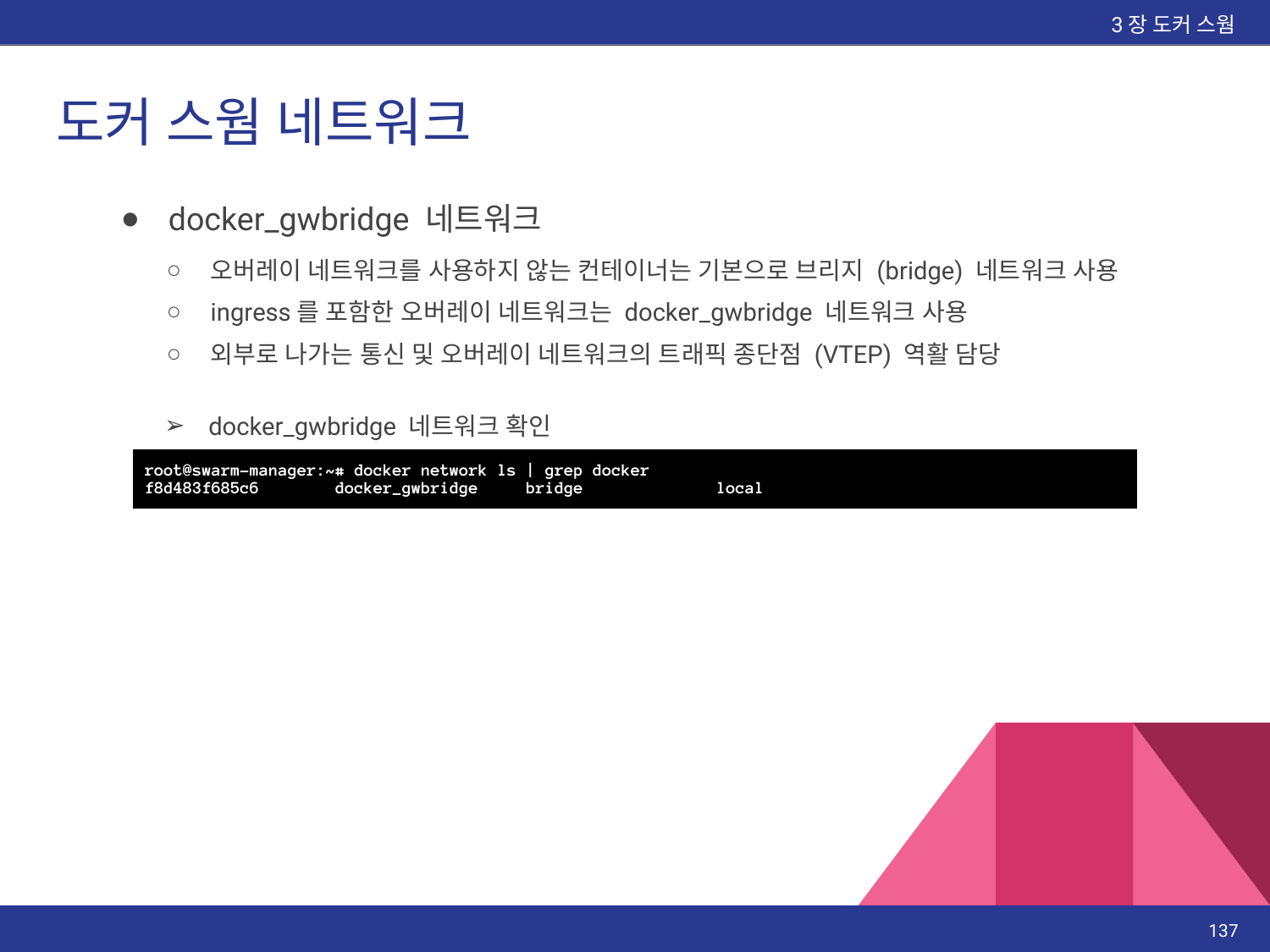

3장 도커 스웜

# 도커 스웜 네트워크
docker_gwbridge 네트워크

오버레이 네트워크를 사용하지 않는 컨테이너는 기본으로 브리지 (bridge) 네트워크 사용
ingress를 포함한 오버레이 네트워크는 docker_gwbridge 네트워크 사용
외부로 나가는 통신 및 오버레이 네트워크의 트래픽 종단점 (VTEP) 역활 담당
docker_gwbridge 네트워크 확인

| root@swarm-manager:~# docker network ls | grep docker f8d483f685c6 docker\_gwbridge bridge local |
| --- |
137